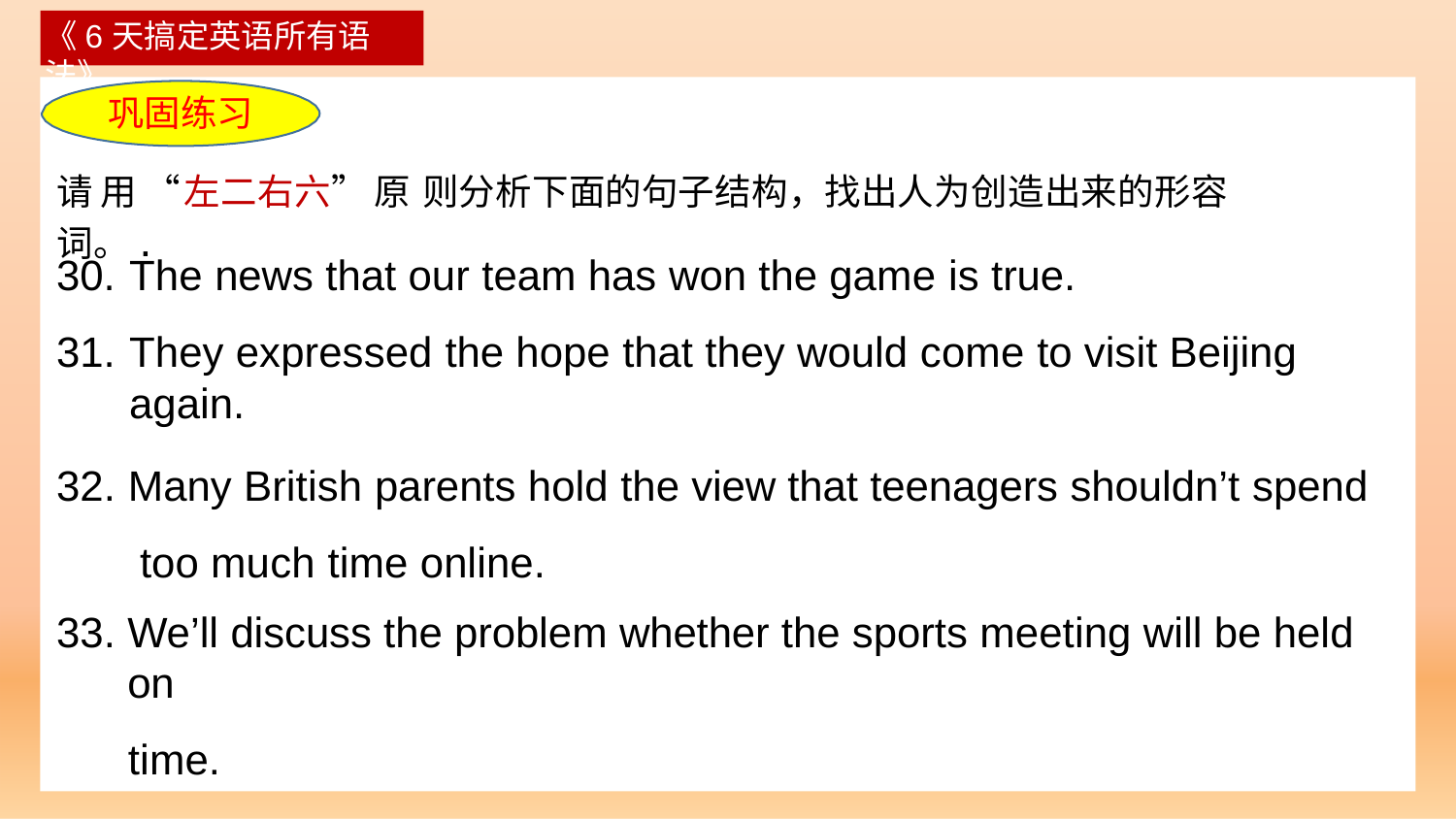

《6天搞定英语所有语法》

巩固练习
# 请用“左二右六”原则分析下面的句子结构，找出人为创造出来的形容词。.
The news that our team has won the game is true.
They expressed the hope that they would come to visit Beijing again.
Many British parents hold the view that teenagers shouldn’t spend  too much time online.
We’ll discuss the problem whether the sports meeting will be held on
time.